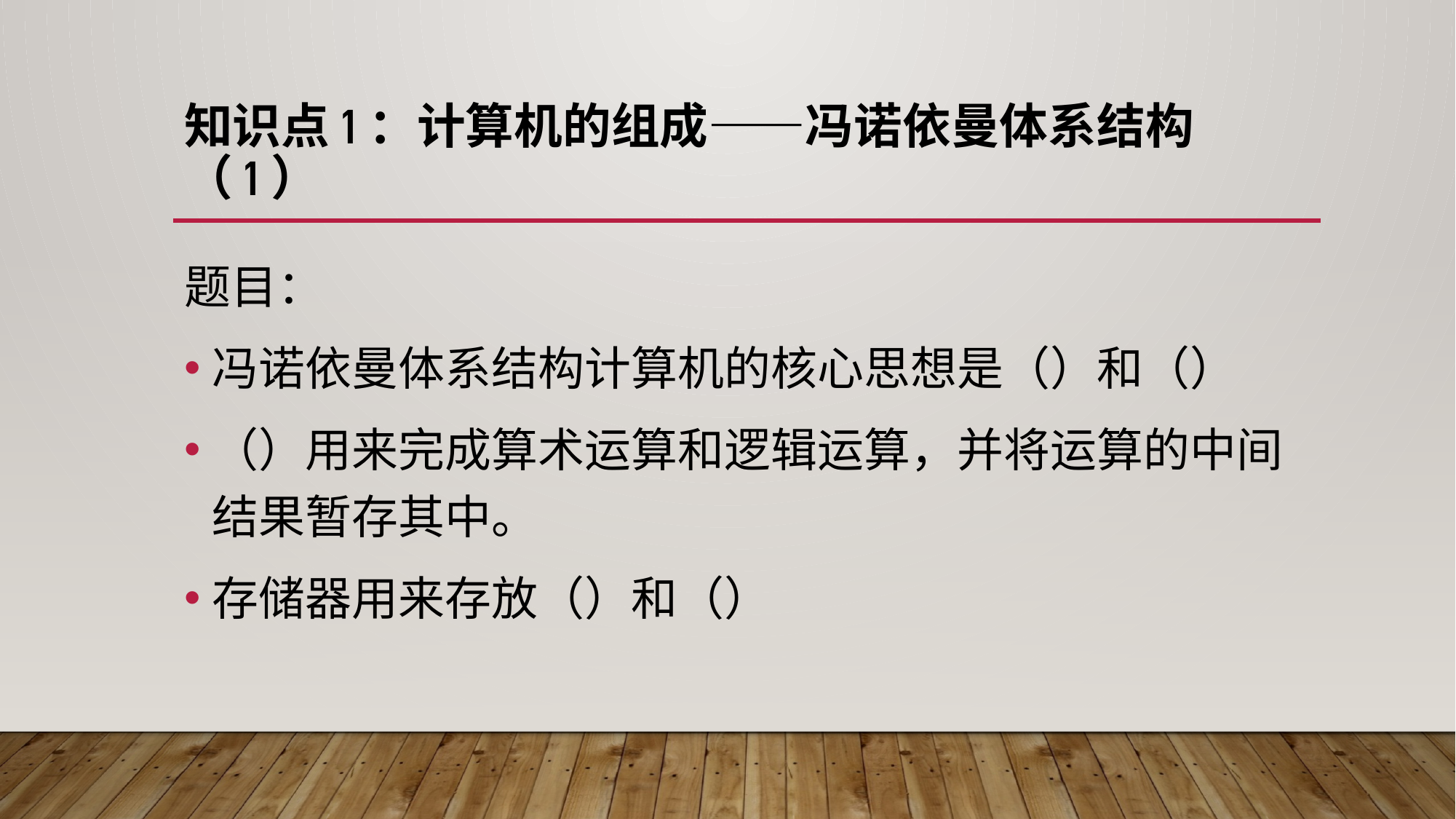

# 知识点1：计算机的组成——冯诺依曼体系结构（1）
题目：
冯诺依曼体系结构计算机的核心思想是（）和（）
（）用来完成算术运算和逻辑运算，并将运算的中间结果暂存其中。
存储器用来存放（）和（）